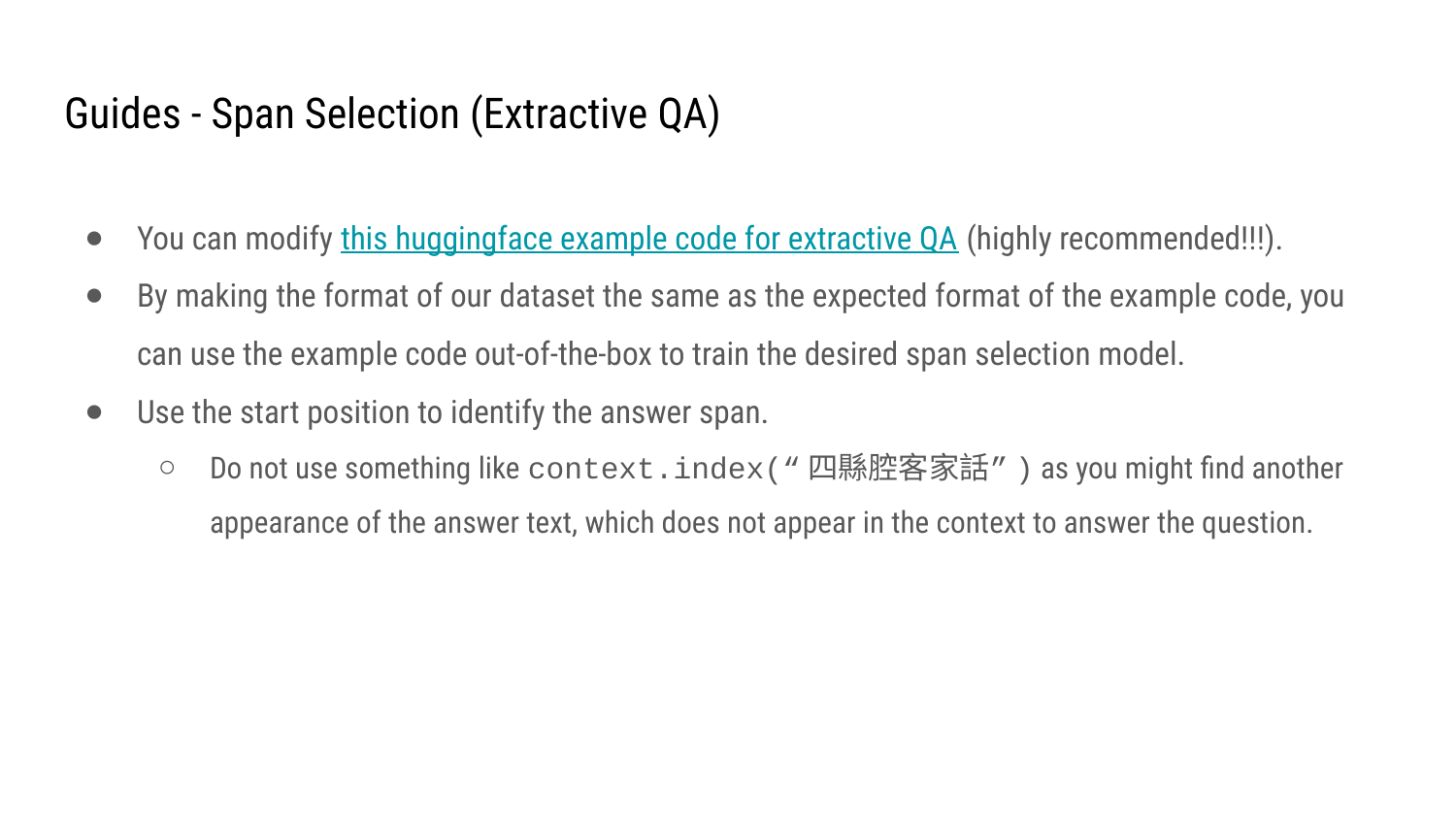

# Guides - Span Selection (Extractive QA)
You can modify this huggingface example code for extractive QA (highly recommended!!!).
By making the format of our dataset the same as the expected format of the example code, you can use the example code out-of-the-box to train the desired span selection model.
Use the start position to identify the answer span.
Do not use something like context.index(“四縣腔客家話”) as you might find another appearance of the answer text, which does not appear in the context to answer the question.